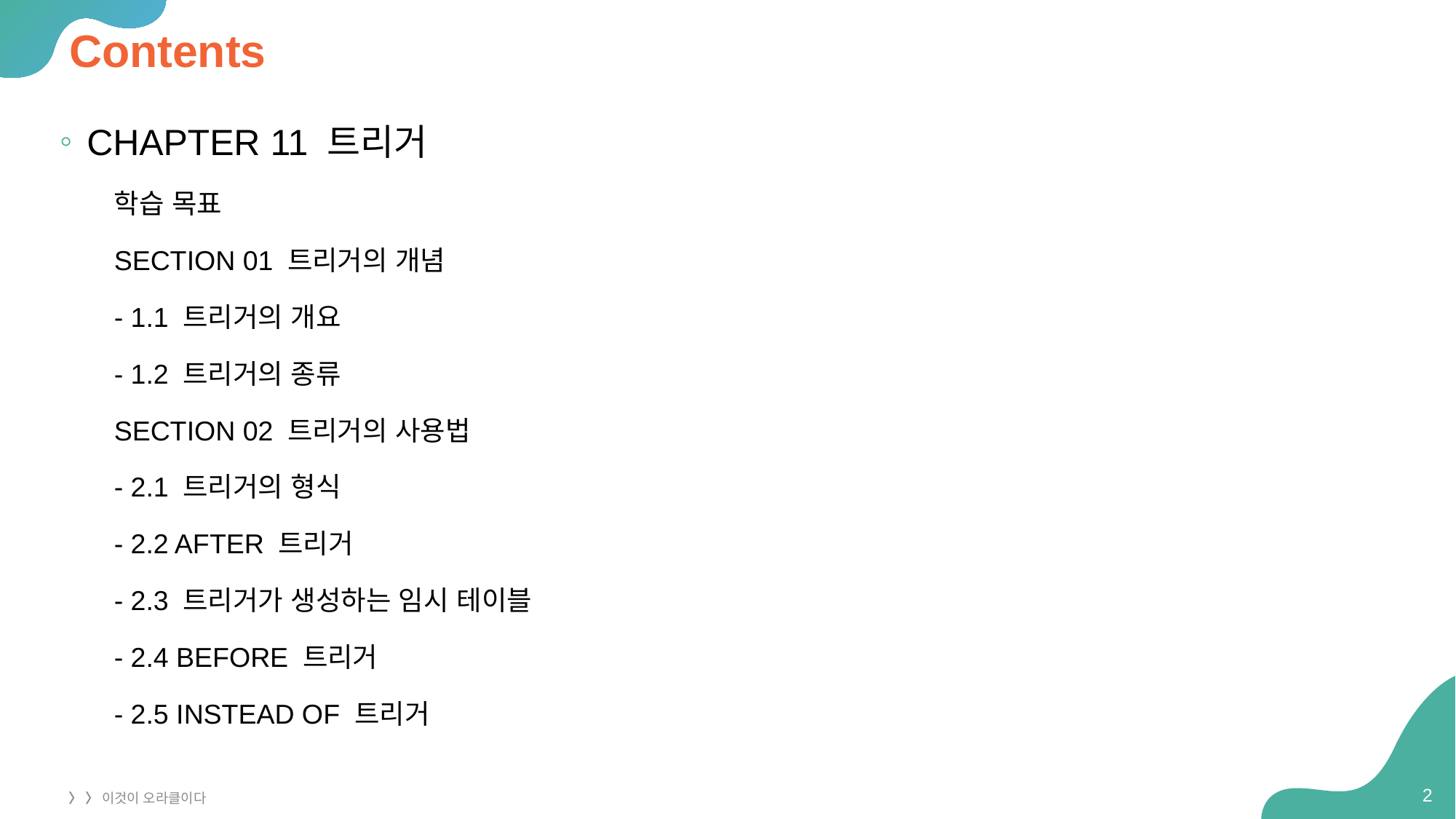

# Contents
CHAPTER 11 트리거
학습 목표
SECTION 01 트리거의 개념
- 1.1 트리거의 개요
- 1.2 트리거의 종류
SECTION 02 트리거의 사용법
- 2.1 트리거의 형식
- 2.2 AFTER 트리거
- 2.3 트리거가 생성하는 임시 테이블
- 2.4 BEFORE 트리거
- 2.5 INSTEAD OF 트리거

2
〉 〉 이것이 오라클이다